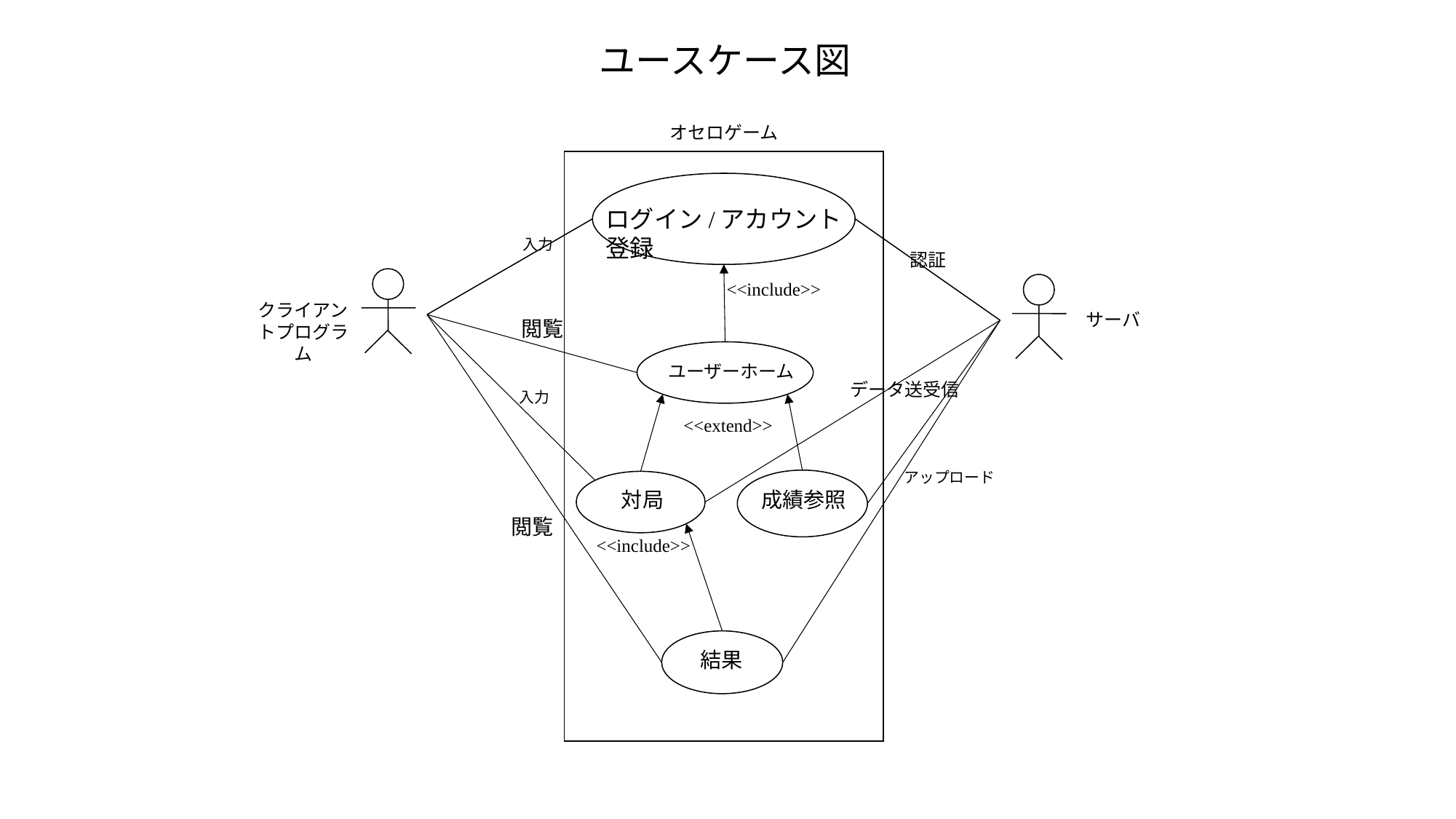

ユースケース図
オセロゲーム

ログイン/アカウント登録
入力
認証

<<include>>
クライアントプログラム
サーバ
閲覧

ユーザーホーム
データ送受信
入力
<<extend>>
アップロード

対局
成績参照
閲覧
<<include>>

結果